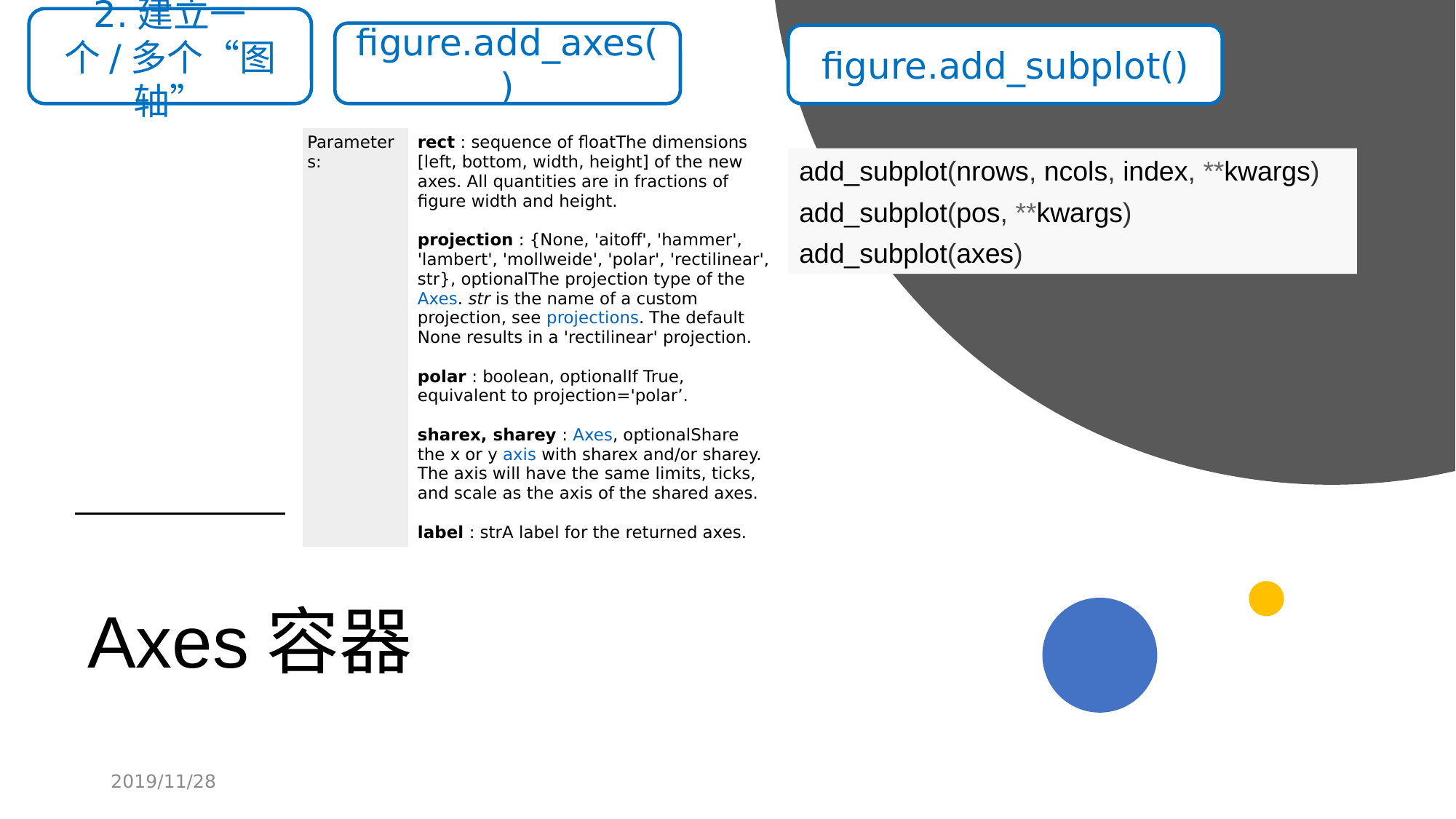

2.建立一个/多个“图轴”
figure.add_axes()
figure.add_subplot()
| Parameters: | rect : sequence of floatThe dimensions [left, bottom, width, height] of the new axes. All quantities are in fractions of figure width and height. projection : {None, 'aitoff', 'hammer', 'lambert', 'mollweide', 'polar', 'rectilinear', str}, optionalThe projection type of the Axes. str is the name of a custom projection, see projections. The default None results in a 'rectilinear' projection. polar : boolean, optionalIf True, equivalent to projection='polar’. sharex, sharey : Axes, optionalShare the x or y axis with sharex and/or sharey. The axis will have the same limits, ticks, and scale as the axis of the shared axes. label : strA label for the returned axes. |
| --- | --- |
add_subplot(nrows, ncols, index, **kwargs)
add_subplot(pos, **kwargs)
add_subplot(axes)
# Axes容器

2019/11/28